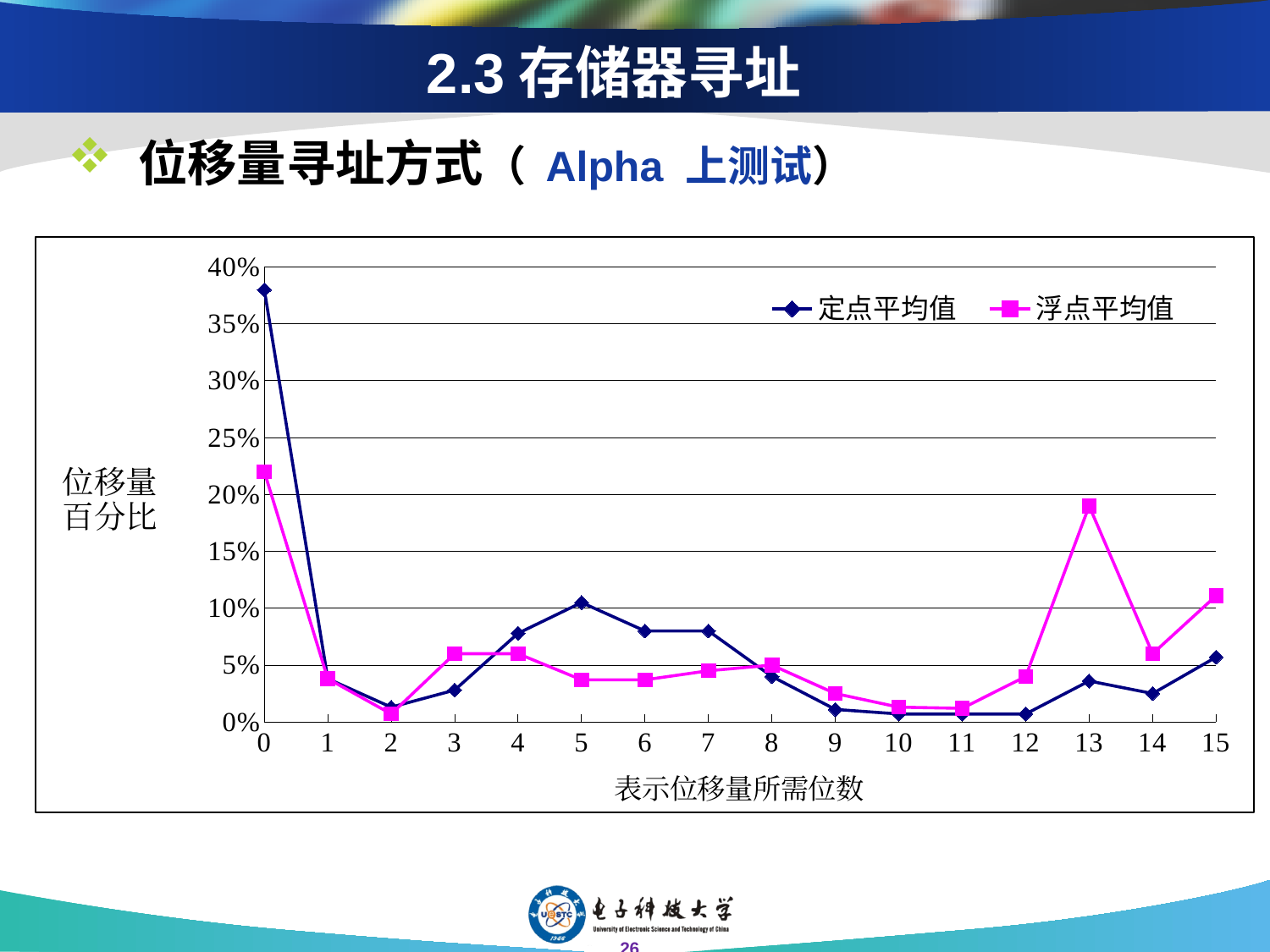

# 2.3存储器寻址
 位移量寻址方式（ Alpha 上测试）

### Chart

| Category | 定点平均值 | 浮点平均值 |
|---|---|---|
| 0 | 0.38000000000000145 | 0.22 |
| 1 | 0.038 | 0.038 |
| 2 | 0.012999999999999998 | 0.007000000000000011 |
| 3 | 0.028 | 0.06000000000000003 |
| 4 | 0.07800000000000001 | 0.06000000000000003 |
| 5 | 0.10500000000000002 | 0.037 |
| 6 | 0.08000000000000004 | 0.037 |
| 7 | 0.08000000000000004 | 0.04500000000000001 |
| 8 | 0.04000000000000002 | 0.05 |
| 9 | 0.010999999999999998 | 0.025 |
| 10 | 0.007000000000000011 | 0.012999999999999998 |
| 11 | 0.007000000000000011 | 0.012 |
| 12 | 0.007000000000000011 | 0.04000000000000002 |
| 13 | 0.036 | 0.19 |
| 14 | 0.025 | 0.06000000000000003 |
| 15 | 0.05700000000000002 | 0.111 |
26